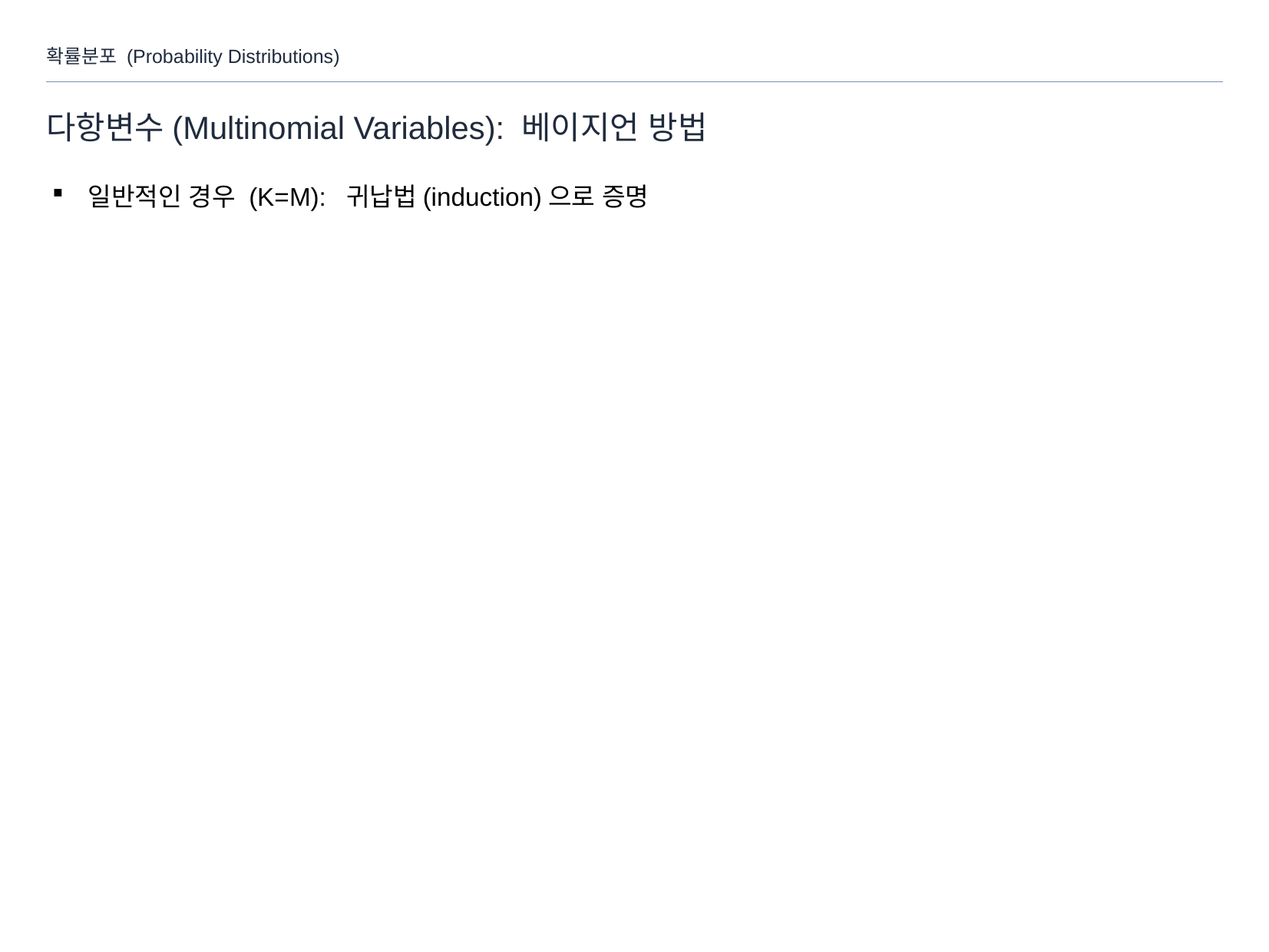

확률분포 (Probability Distributions)
# 다항변수(Multinomial Variables): 베이지언 방법

일반적인 경우 (K=M):  귀납법(induction)으로 증명